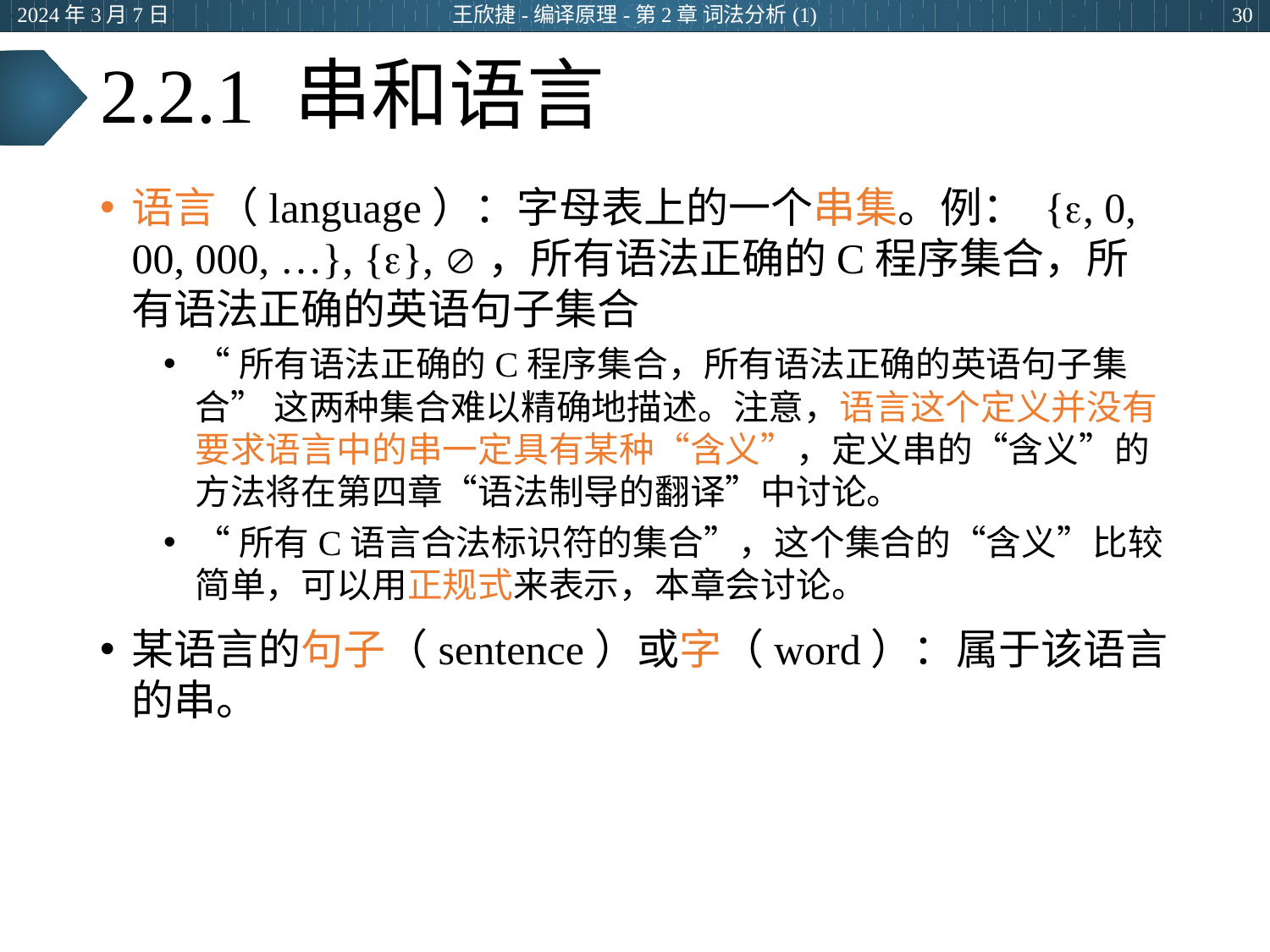

2024年3月7日
王欣捷-编译原理-第2章 词法分析(1)
30
# 2.2.1 串和语言
语言（language）：字母表上的一个串集。例： {ε, 0, 00, 000, …}, {ε}, ∅，所有语法正确的C程序集合，所有语法正确的英语句子集合
“所有语法正确的C程序集合，所有语法正确的英语句子集合” 这两种集合难以精确地描述。注意，语言这个定义并没有要求语言中的串一定具有某种“含义”，定义串的“含义”的方法将在第四章“语法制导的翻译”中讨论。
“所有C语言合法标识符的集合”，这个集合的“含义”比较简单，可以用正规式来表示，本章会讨论。
某语言的句子（sentence）或字（word）：属于该语言的串。